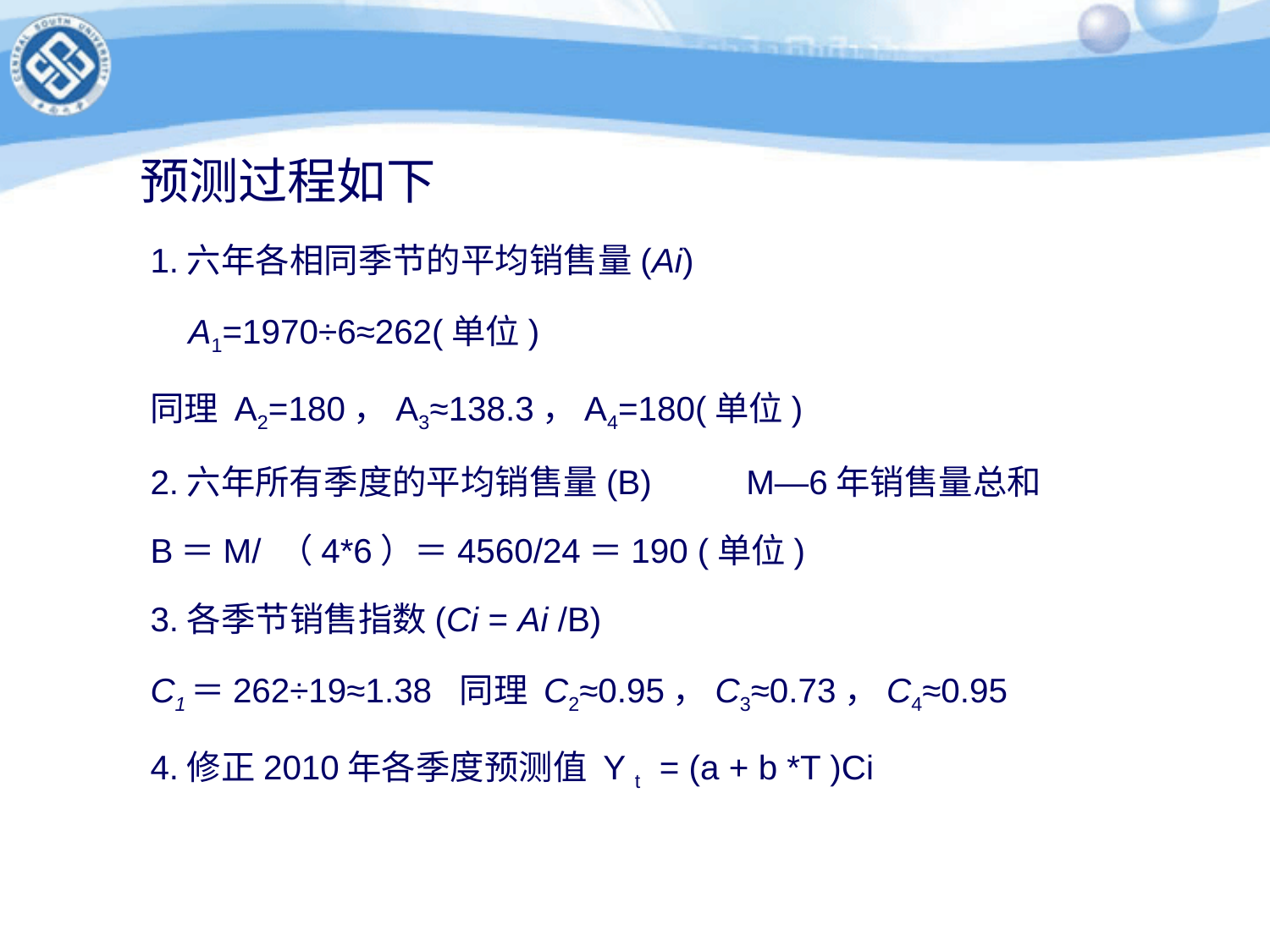

# 预测过程如下
1.六年各相同季节的平均销售量(Ai)
    A1=1970÷6≈262(单位)
同理 A2=180，A3≈138.3，A4=180(单位)
2.六年所有季度的平均销售量(B) 　　M—6年销售量总和
B＝M/ （4*6）＝4560/24＝190 (单位)
3.各季节销售指数(Ci = Ai /B)
C1＝262÷19≈1.38  同理 C2≈0.95，C3≈0.73，C4≈0.95
4.修正2010年各季度预测值 Y t  = (a + b *T )Ci